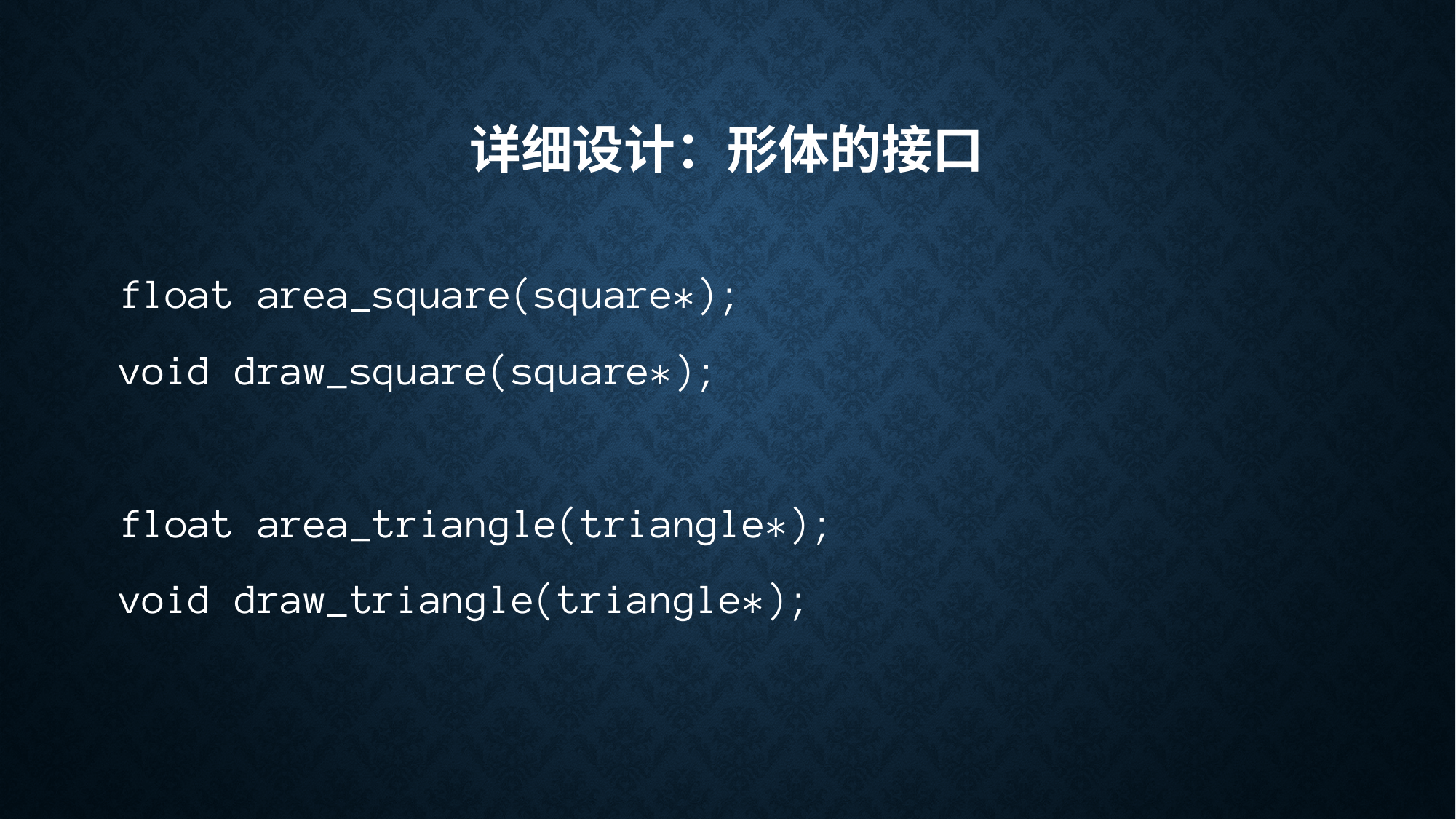

# 详细设计：形体的接口
float area_square(square*);
void draw_square(square*);

float area_triangle(triangle*);
void draw_triangle(triangle*);